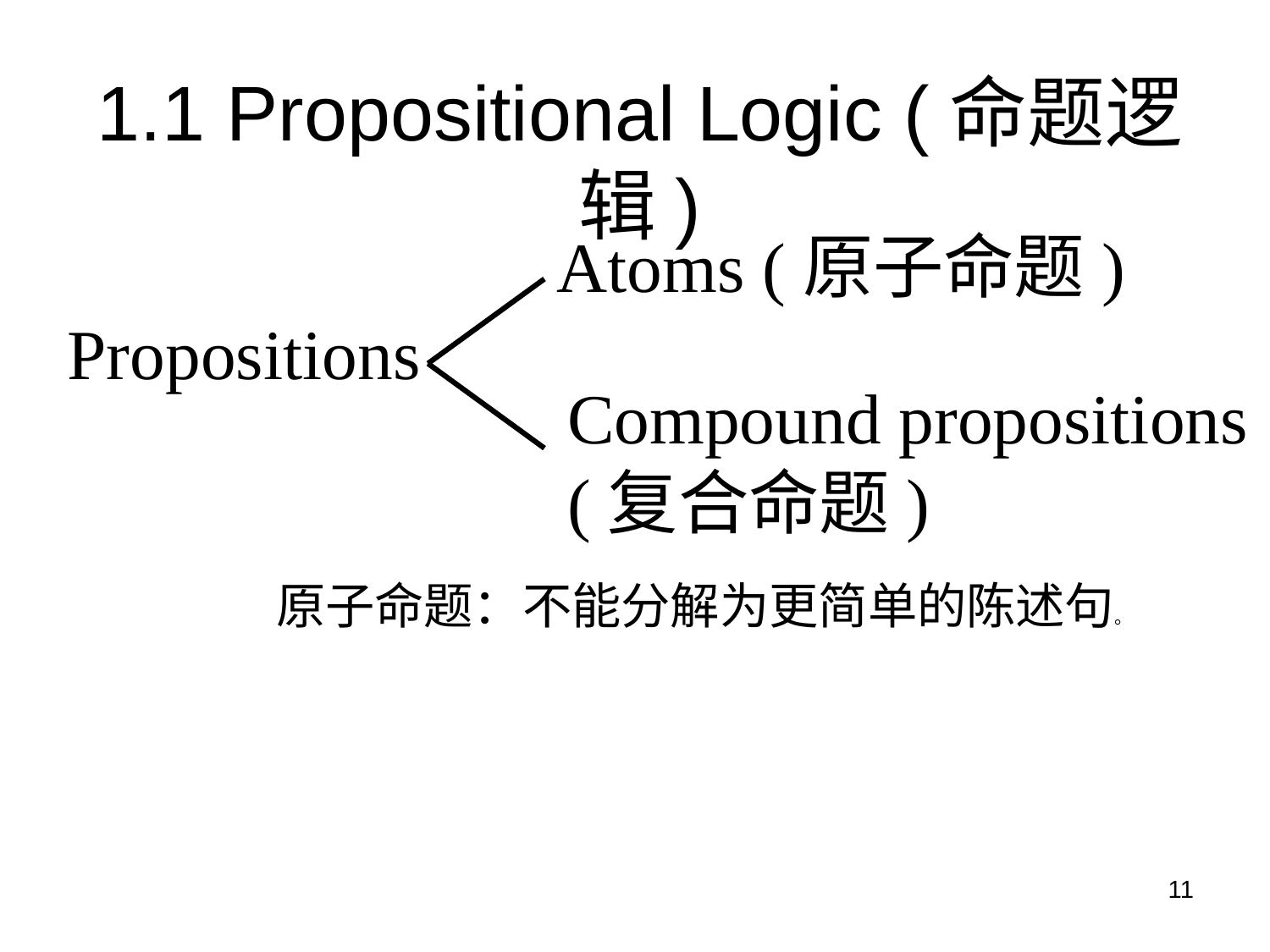

1.1 Propositional Logic (命题逻辑)
Atoms (原子命题)

Propositions

Compound propositions
(复合命题)
原子命题：不能分解为更简单的陈述句。
11